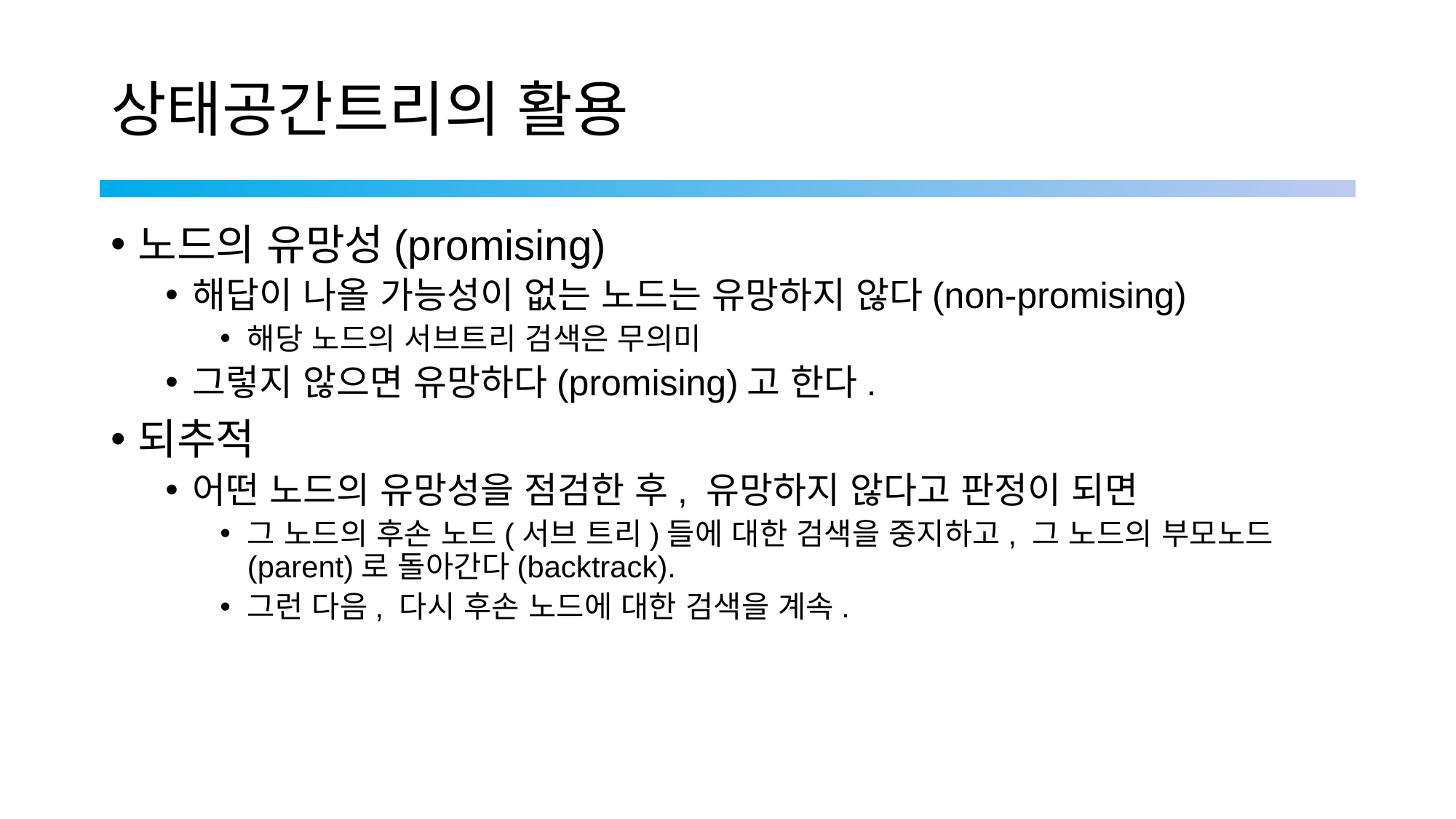

# 상태공간트리의 활용
노드의 유망성(promising)
해답이 나올 가능성이 없는 노드는 유망하지 않다(non-promising)
해당 노드의 서브트리 검색은 무의미
그렇지 않으면 유망하다(promising)고 한다.
되추적
어떤 노드의 유망성을 점검한 후, 유망하지 않다고 판정이 되면
그 노드의 후손 노드(서브 트리)들에 대한 검색을 중지하고, 그 노드의 부모노드(parent)로 돌아간다(backtrack).
그런 다음, 다시 후손 노드에 대한 검색을 계속.